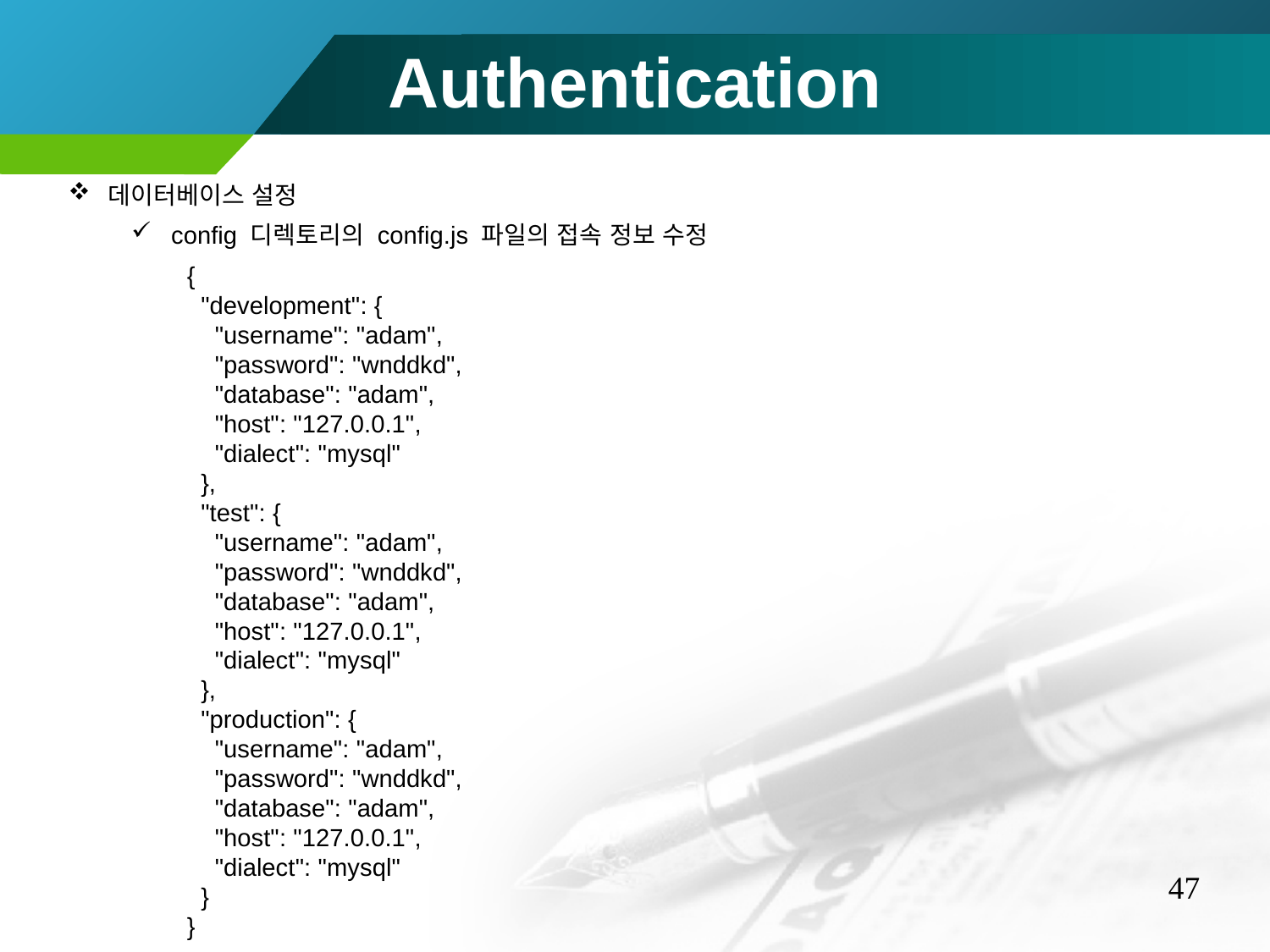

Authentication
데이터베이스 설정
config 디렉토리의 config.js 파일의 접속 정보 수정
{
  "development": {
    "username": "adam",
    "password": "wnddkd",
    "database": "adam",
    "host": "127.0.0.1",
    "dialect": "mysql"
  },
  "test": {
    "username": "adam",
    "password": "wnddkd",
    "database": "adam",
    "host": "127.0.0.1",
    "dialect": "mysql"
  },
  "production": {
    "username": "adam",
    "password": "wnddkd",
    "database": "adam",
    "host": "127.0.0.1",
    "dialect": "mysql"
  }
}

47